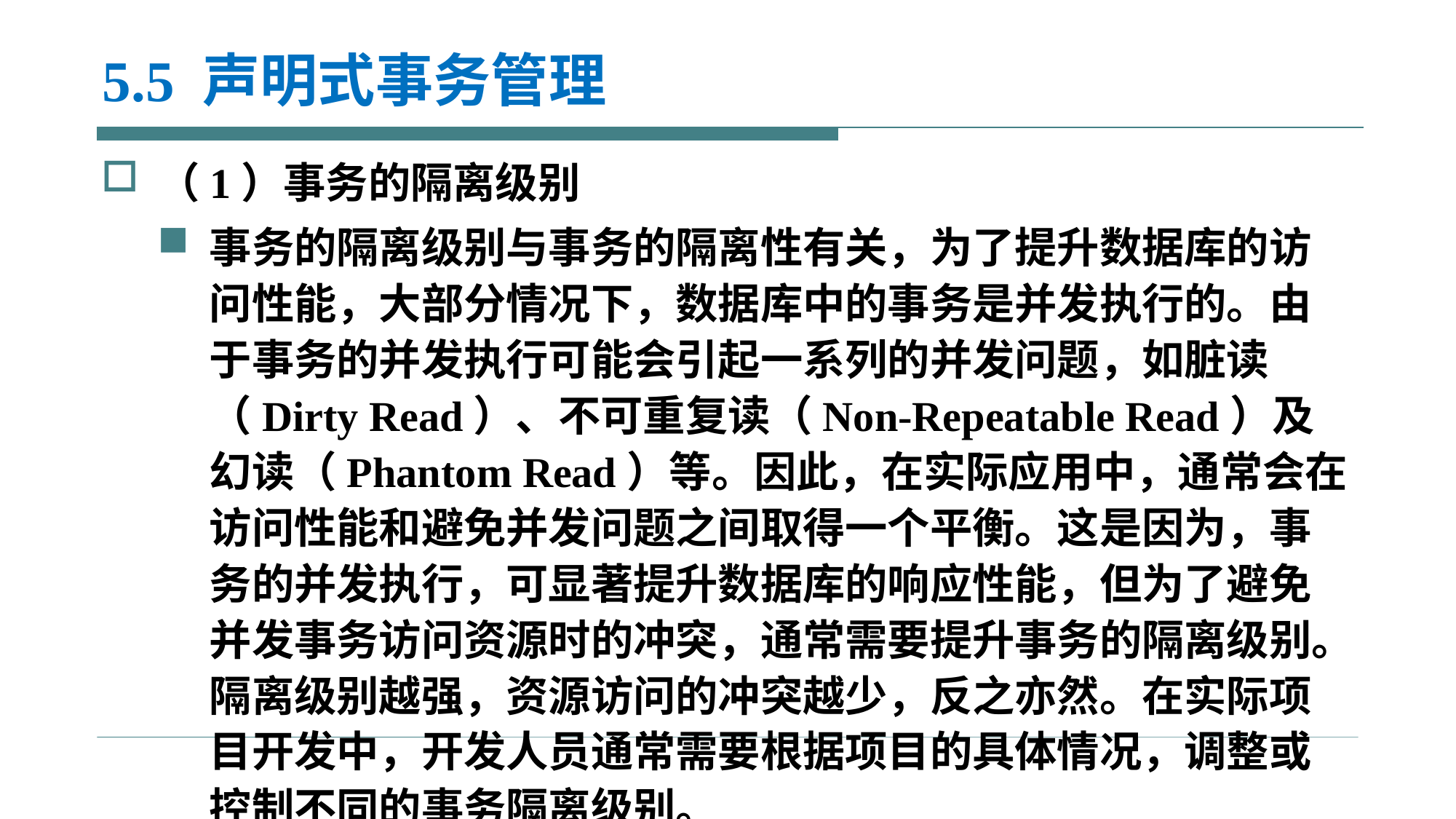

# 5.5 声明式事务管理
（1）事务的隔离级别
事务的隔离级别与事务的隔离性有关，为了提升数据库的访问性能，大部分情况下，数据库中的事务是并发执行的。由于事务的并发执行可能会引起一系列的并发问题，如脏读（Dirty Read）、不可重复读（Non-Repeatable Read）及幻读（Phantom Read）等。因此，在实际应用中，通常会在访问性能和避免并发问题之间取得一个平衡。这是因为，事务的并发执行，可显著提升数据库的响应性能，但为了避免并发事务访问资源时的冲突，通常需要提升事务的隔离级别。隔离级别越强，资源访问的冲突越少，反之亦然。在实际项目开发中，开发人员通常需要根据项目的具体情况，调整或控制不同的事务隔离级别。
24